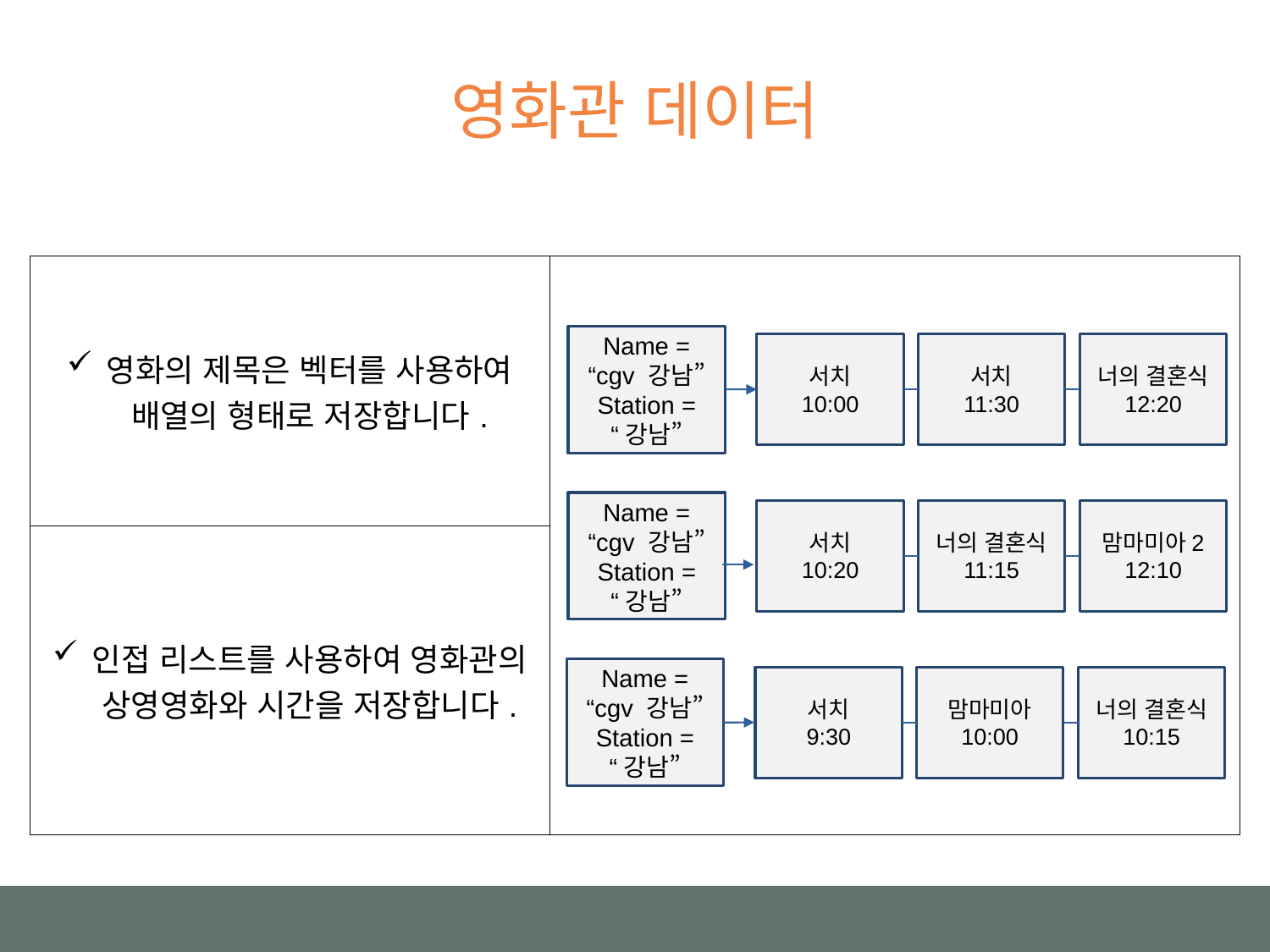

영화관 데이터
| 영화의 제목은 벡터를 사용하여 배열의 형태로 저장합니다. |  |
| --- | --- |
| 인접 리스트를 사용하여 영화관의 상영영화와 시간을 저장합니다. |  |
Name = “cgv 강남”
Station = “강남”
너의 결혼식
12:20
서치
10:00
서치
11:30
Name = “cgv 강남”
Station = “강남”
맘마미아2
12:10
서치
10:20
너의 결혼식
11:15
Name = “cgv 강남”
Station = “강남”
너의 결혼식
10:15
서치
9:30
맘마미아
10:00